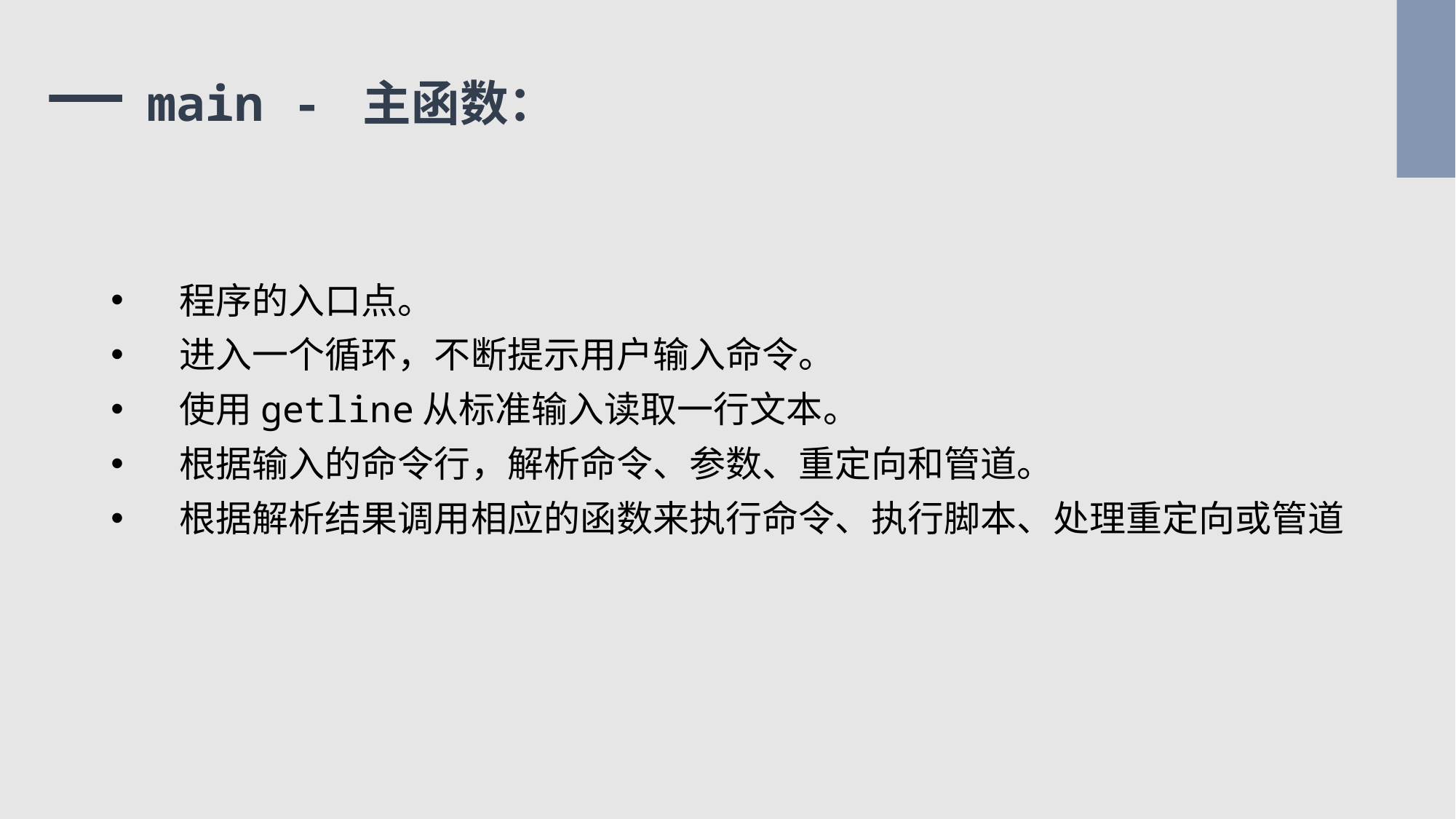

# main - 主函数：

    程序的入口点。
    进入一个循环，不断提示用户输入命令。
    使用getline从标准输入读取一行文本。
    根据输入的命令行，解析命令、参数、重定向和管道。
    根据解析结果调用相应的函数来执行命令、执行脚本、处理重定向或管道